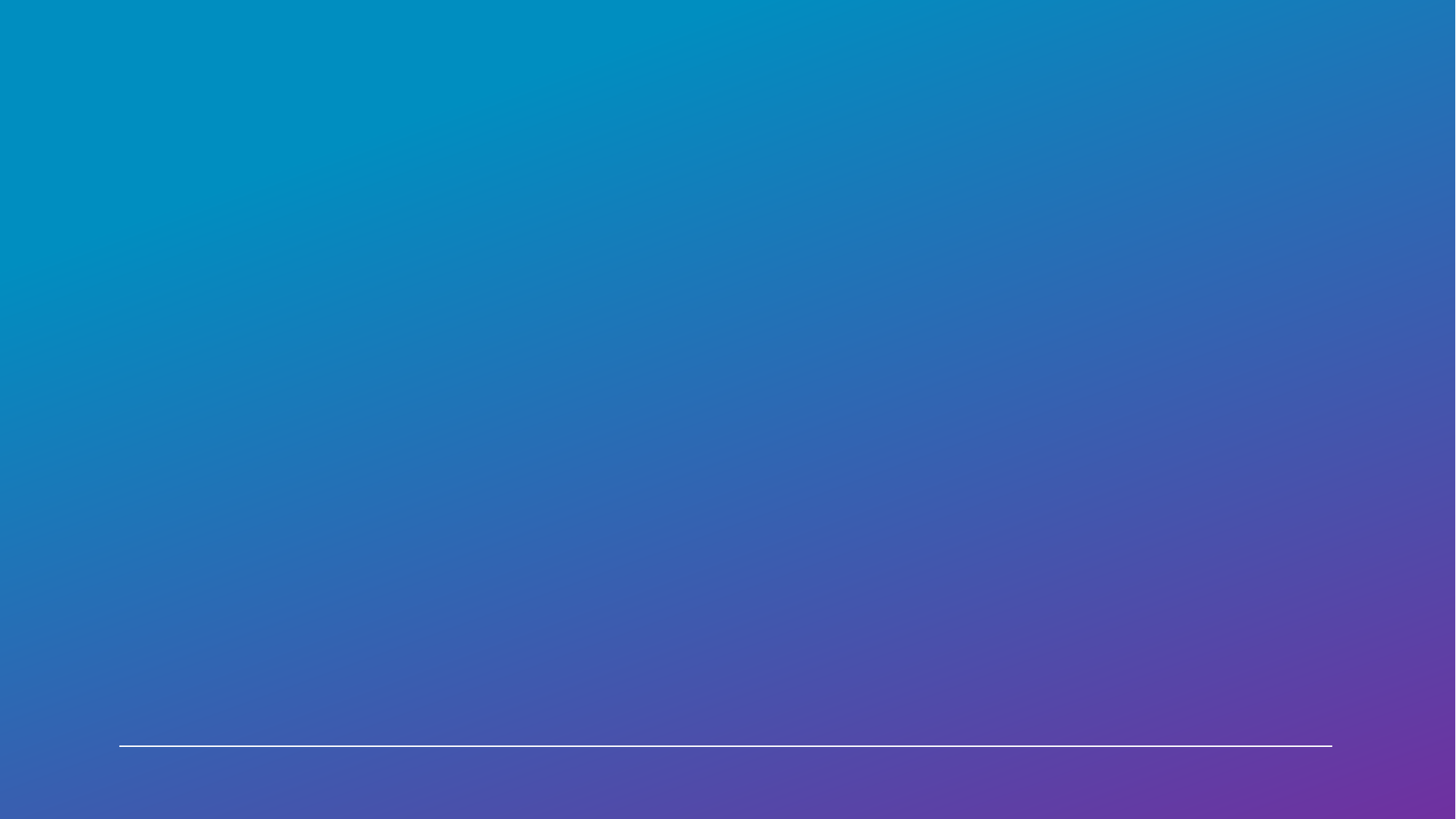

03.
인터넷 광고에서 블록체인의 활용
인터넷 광고에서 블록체인의 활용법을 알아본 후
블록체인을 이용해 인터넷 광고시장을
개선할 수 있는 가능성을 본다.